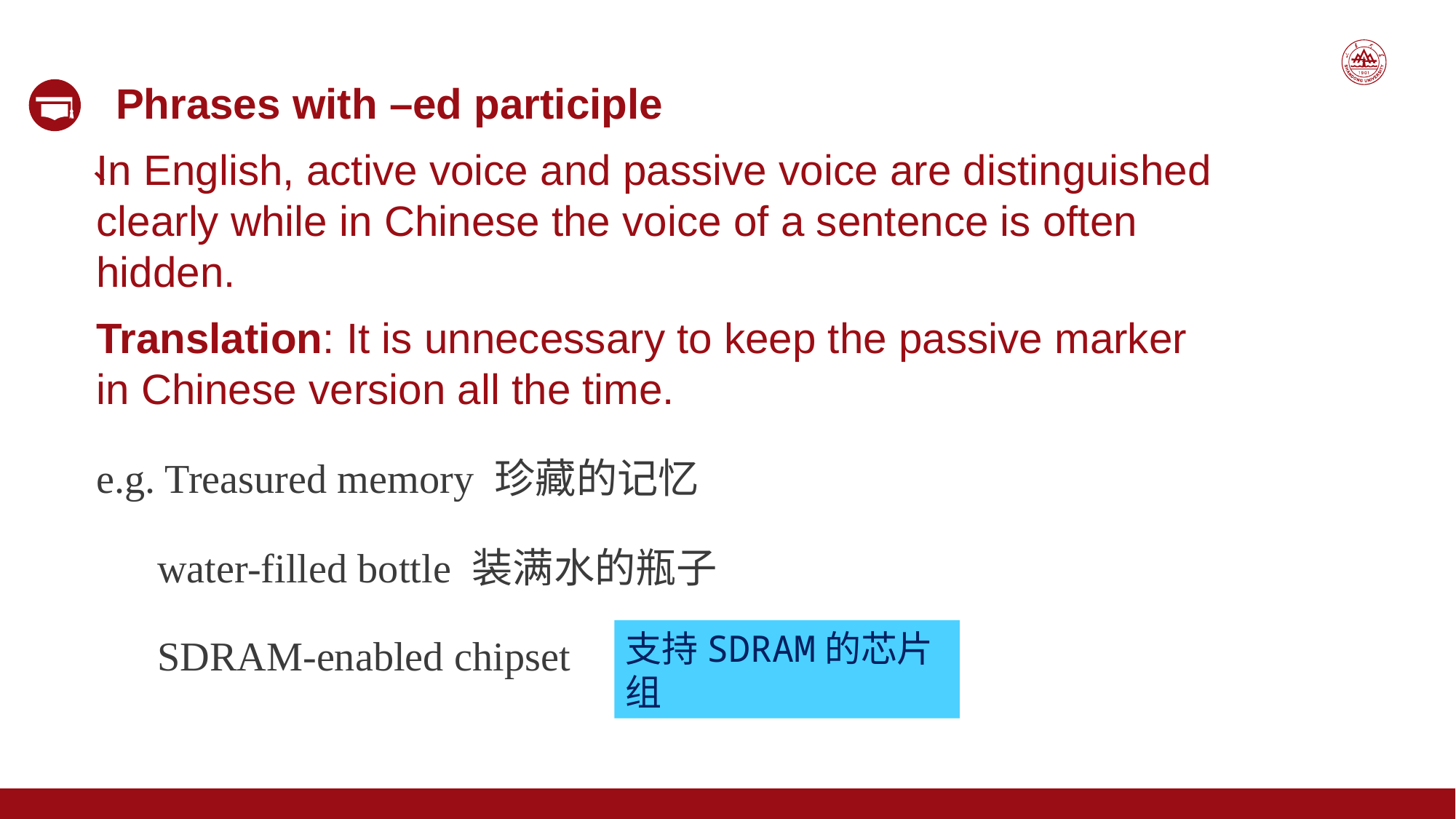

Phrases with –ed participle
In English, active voice and passive voice are distinguished clearly while in Chinese the voice of a sentence is often hidden.
Translation: It is unnecessary to keep the passive marker in Chinese version all the time.
e.g. Treasured memory 珍藏的记忆
      water-filled bottle 装满水的瓶子
      SDRAM-enabled chipset
、
支持SDRAM的芯片组